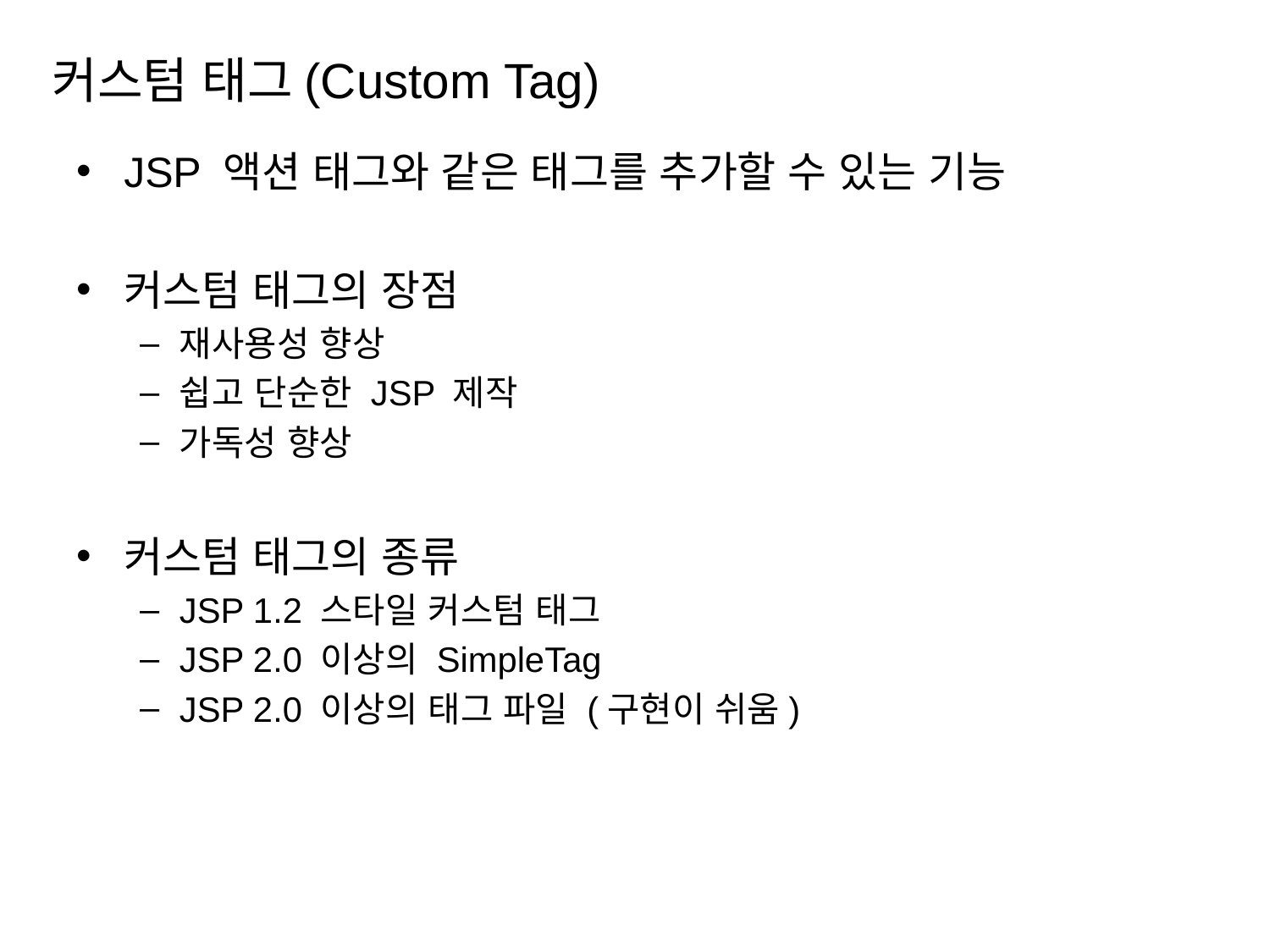

# 커스텀 태그(Custom Tag)
JSP 액션 태그와 같은 태그를 추가할 수 있는 기능

커스텀 태그의 장점
재사용성 향상
쉽고 단순한 JSP 제작
가독성 향상

커스텀 태그의 종류
JSP 1.2 스타일 커스텀 태그
JSP 2.0 이상의 SimpleTag
JSP 2.0 이상의 태그 파일 (구현이 쉬움)